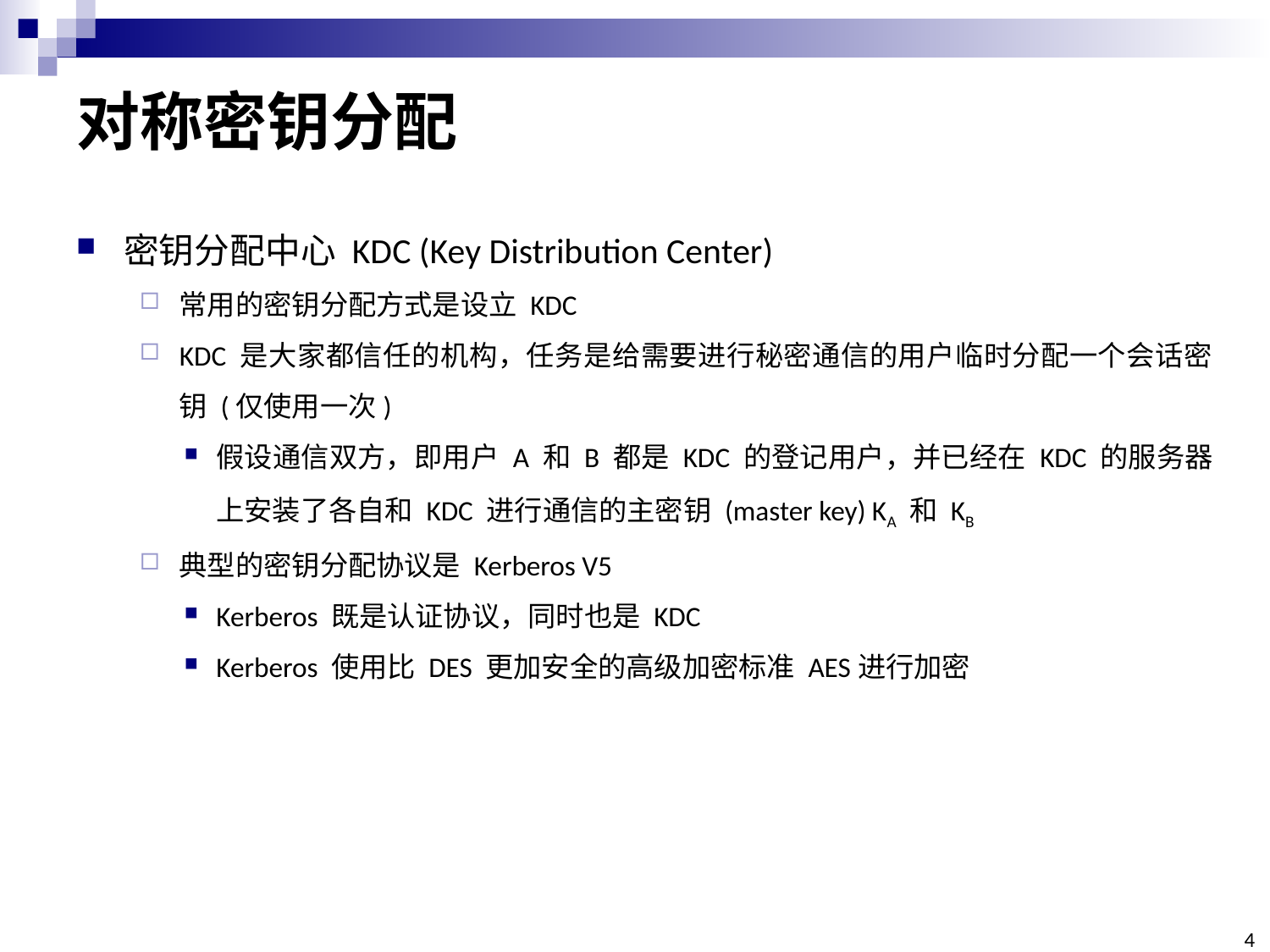

# 对称密钥分配
密钥分配中心 KDC (Key Distribution Center)
常用的密钥分配方式是设立 KDC
KDC 是大家都信任的机构，任务是给需要进行秘密通信的用户临时分配一个会话密钥 (仅使用一次)
假设通信双方，即用户 A 和 B 都是 KDC 的登记用户，并已经在 KDC 的服务器上安装了各自和 KDC 进行通信的主密钥 (master key) KA 和 KB
典型的密钥分配协议是 Kerberos V5
Kerberos 既是认证协议，同时也是 KDC
Kerberos 使用比 DES 更加安全的高级加密标准 AES进行加密
4